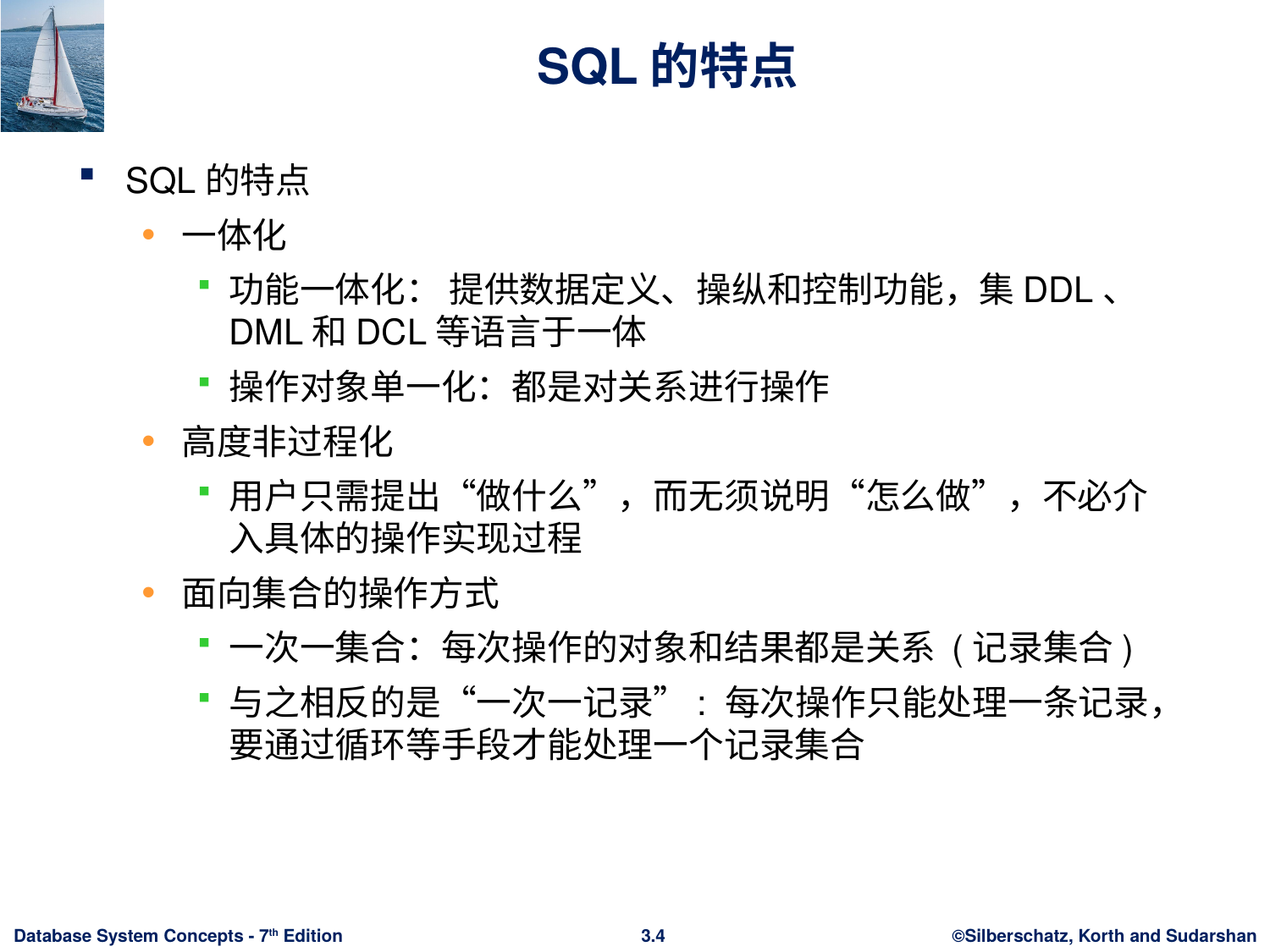

# SQL的特点
SQL的特点
一体化
功能一体化： 提供数据定义、操纵和控制功能，集DDL、DML和DCL等语言于一体
操作对象单一化：都是对关系进行操作
高度非过程化
用户只需提出“做什么”，而无须说明“怎么做”，不必介入具体的操作实现过程
面向集合的操作方式
一次一集合：每次操作的对象和结果都是关系 (记录集合)
与之相反的是“一次一记录”: 每次操作只能处理一条记录，要通过循环等手段才能处理一个记录集合